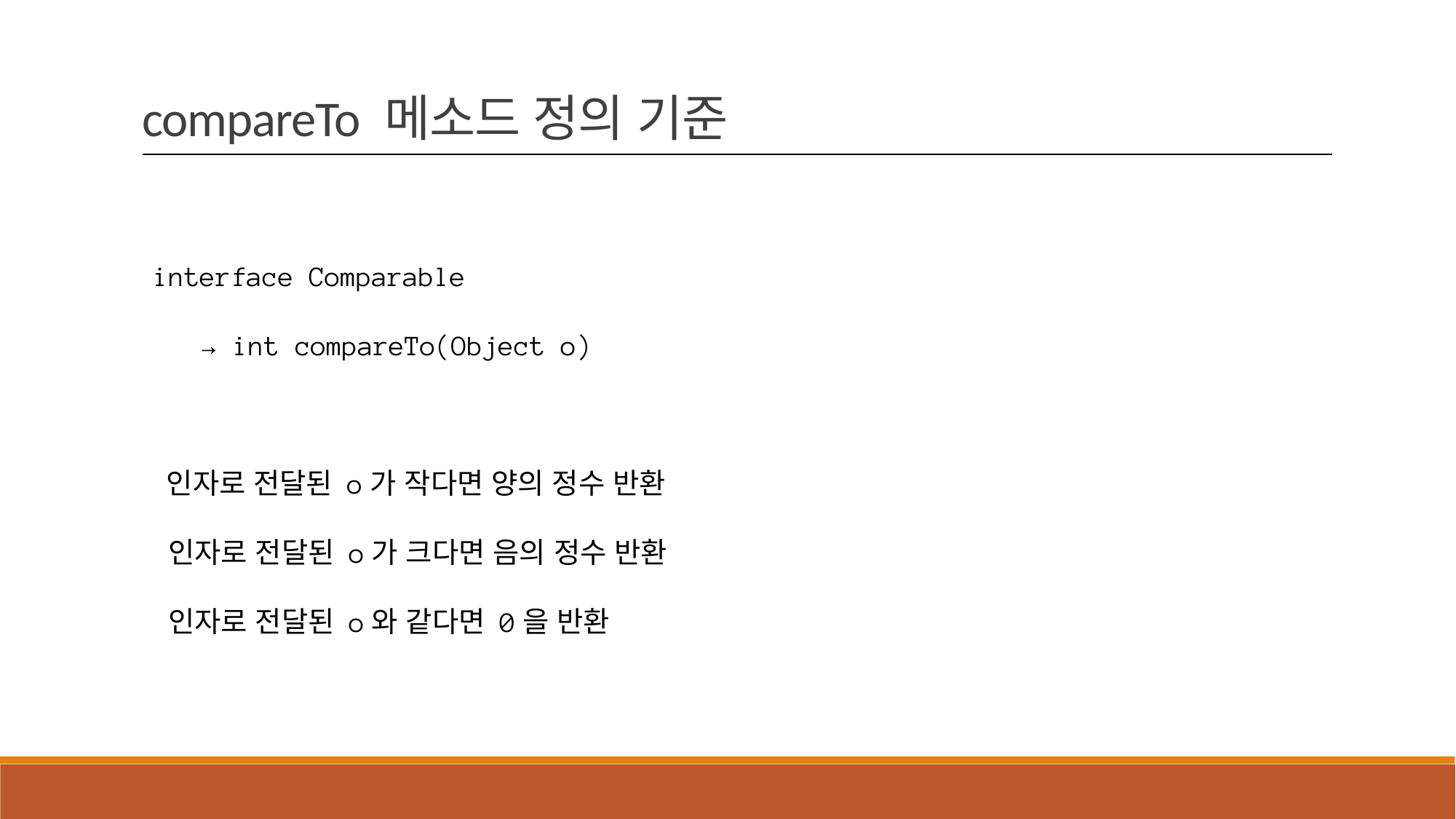

compareTo 메소드 정의 기준
interface Comparable
   → int compareTo(Object o)

 인자로 전달된 o가 작다면 양의 정수 반환
 인자로 전달된 o가 크다면 음의 정수 반환
 인자로 전달된 o와 같다면 0을 반환